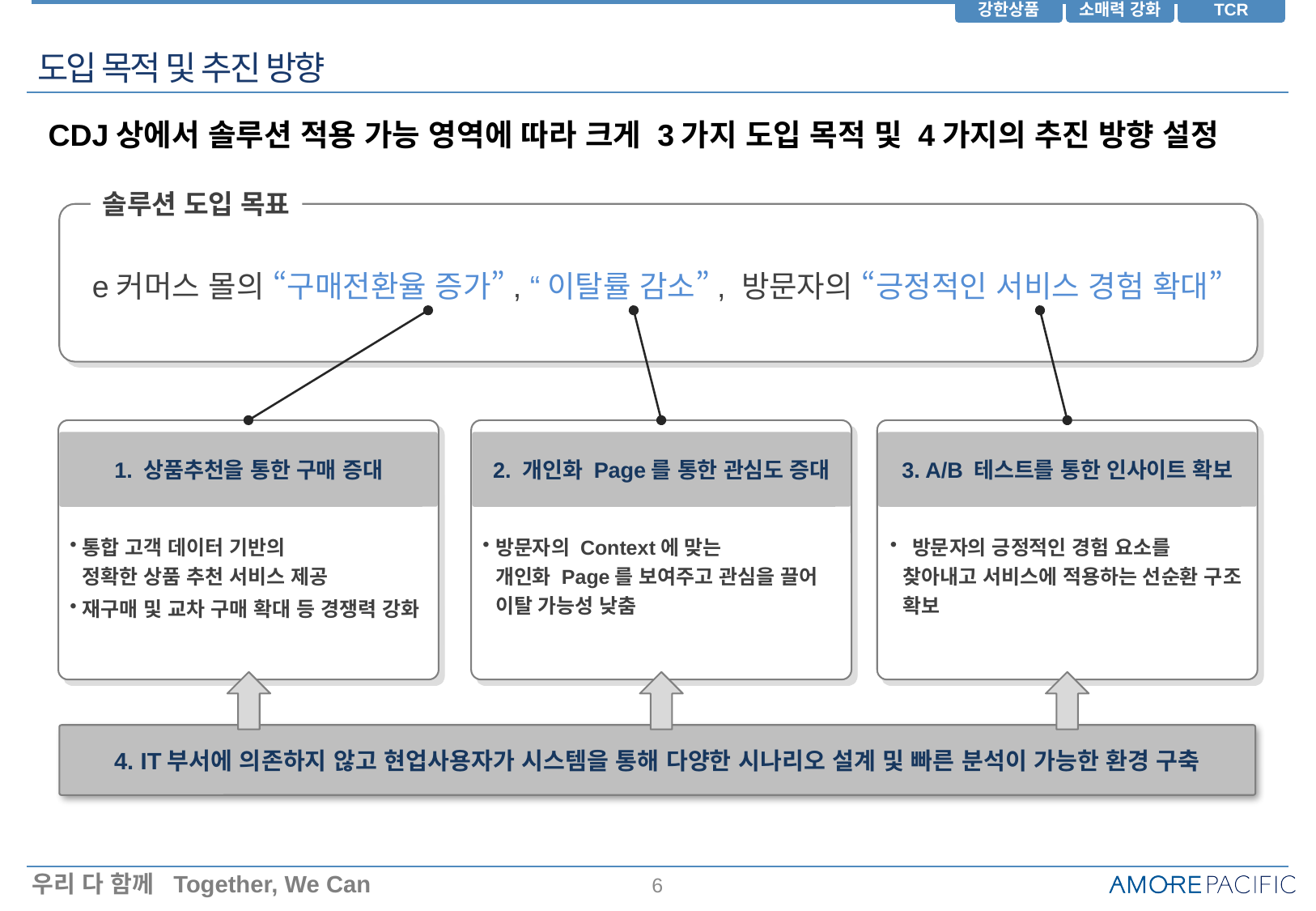

# 도입 목적 및 추진 방향
CDJ상에서 솔루션 적용 가능 영역에 따라 크게 3가지 도입 목적 및 4가지의 추진 방향 설정
솔루션 도입 목표

e커머스 몰의 “구매전환율 증가”, “이탈률 감소”, 방문자의 “긍정적인 서비스 경험 확대”

1. 상품추천을 통한 구매 증대
2. 개인화 Page를 통한 관심도 증대
3. A/B 테스트를 통한 인사이트 확보
통합 고객 데이터 기반의
정확한 상품 추천 서비스 제공
재구매 및 교차 구매 확대 등 경쟁력 강화
방문자의 Context에 맞는
개인화 Page를 보여주고 관심을 끌어 이탈 가능성 낮춤
 방문자의 긍정적인 경험 요소를 찾아내고 서비스에 적용하는 선순환 구조 확보

4. IT부서에 의존하지 않고 현업사용자가 시스템을 통해 다양한 시나리오 설계 및 빠른 분석이 가능한 환경 구축
6